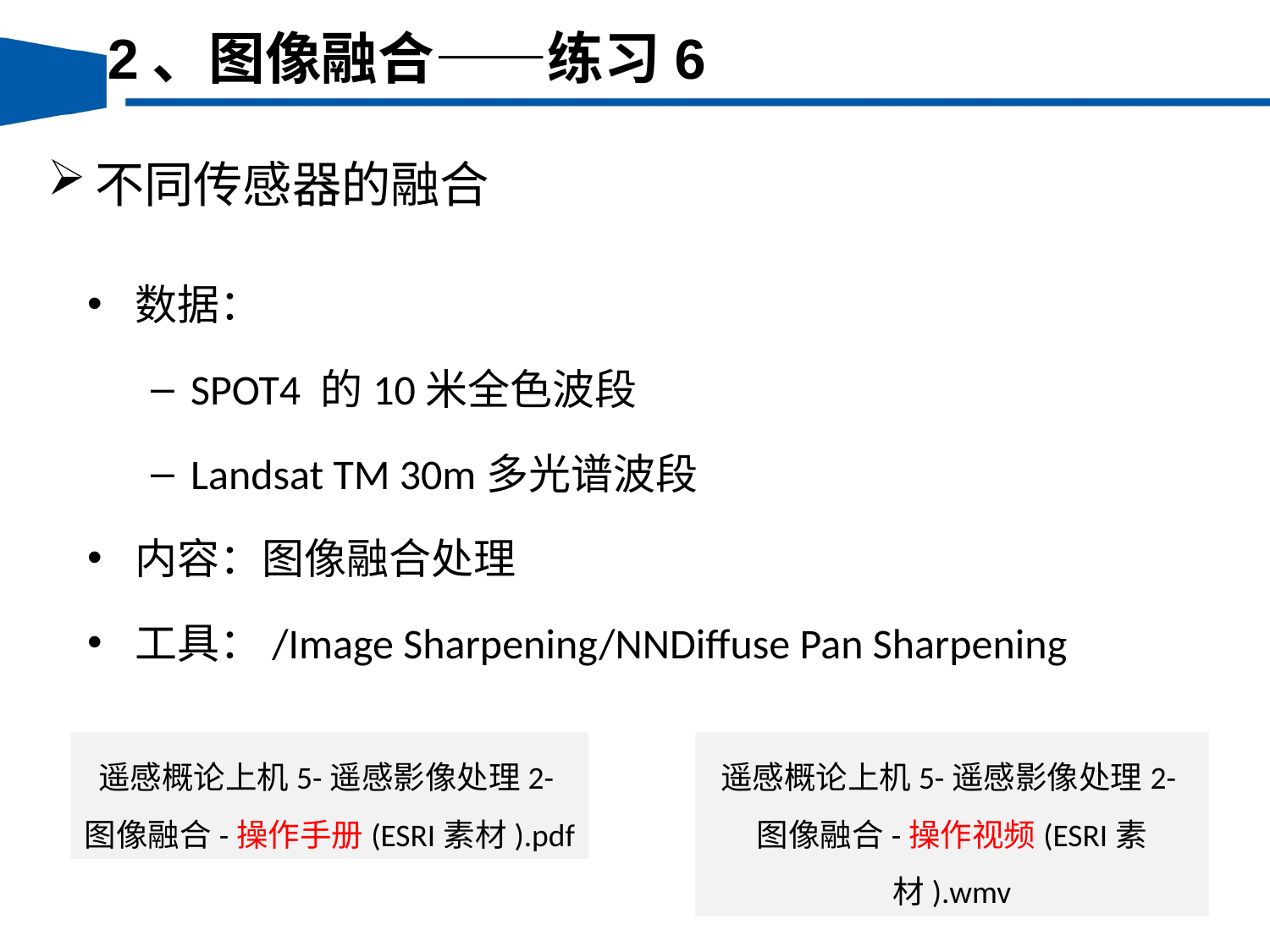

2、图像融合——练习6
不同传感器的融合
数据：
SPOT4 的10米全色波段
Landsat TM 30m多光谱波段
内容：图像融合处理
工具：/Image Sharpening/NNDiffuse Pan Sharpening
遥感概论上机5-遥感影像处理2-图像融合-操作手册(ESRI素材).pdf
遥感概论上机5-遥感影像处理2-图像融合-操作视频(ESRI素材).wmv